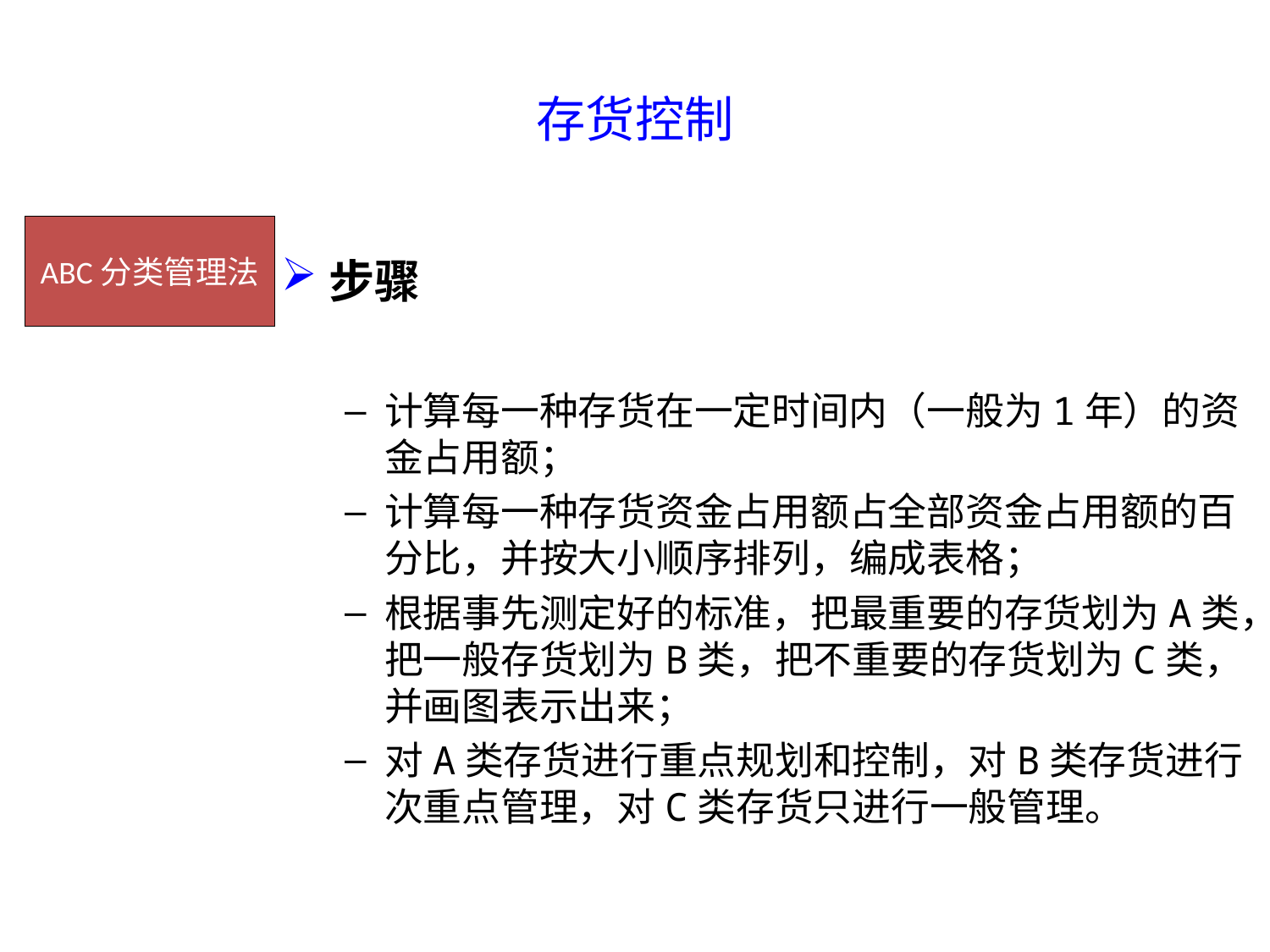

存货控制
ABC分类管理法
步骤

计算每一种存货在一定时间内（一般为1年）的资金占用额；
计算每一种存货资金占用额占全部资金占用额的百分比，并按大小顺序排列，编成表格；
根据事先测定好的标准，把最重要的存货划为A类，把一般存货划为B类，把不重要的存货划为C类，并画图表示出来；
对A类存货进行重点规划和控制，对B类存货进行次重点管理，对C类存货只进行一般管理。